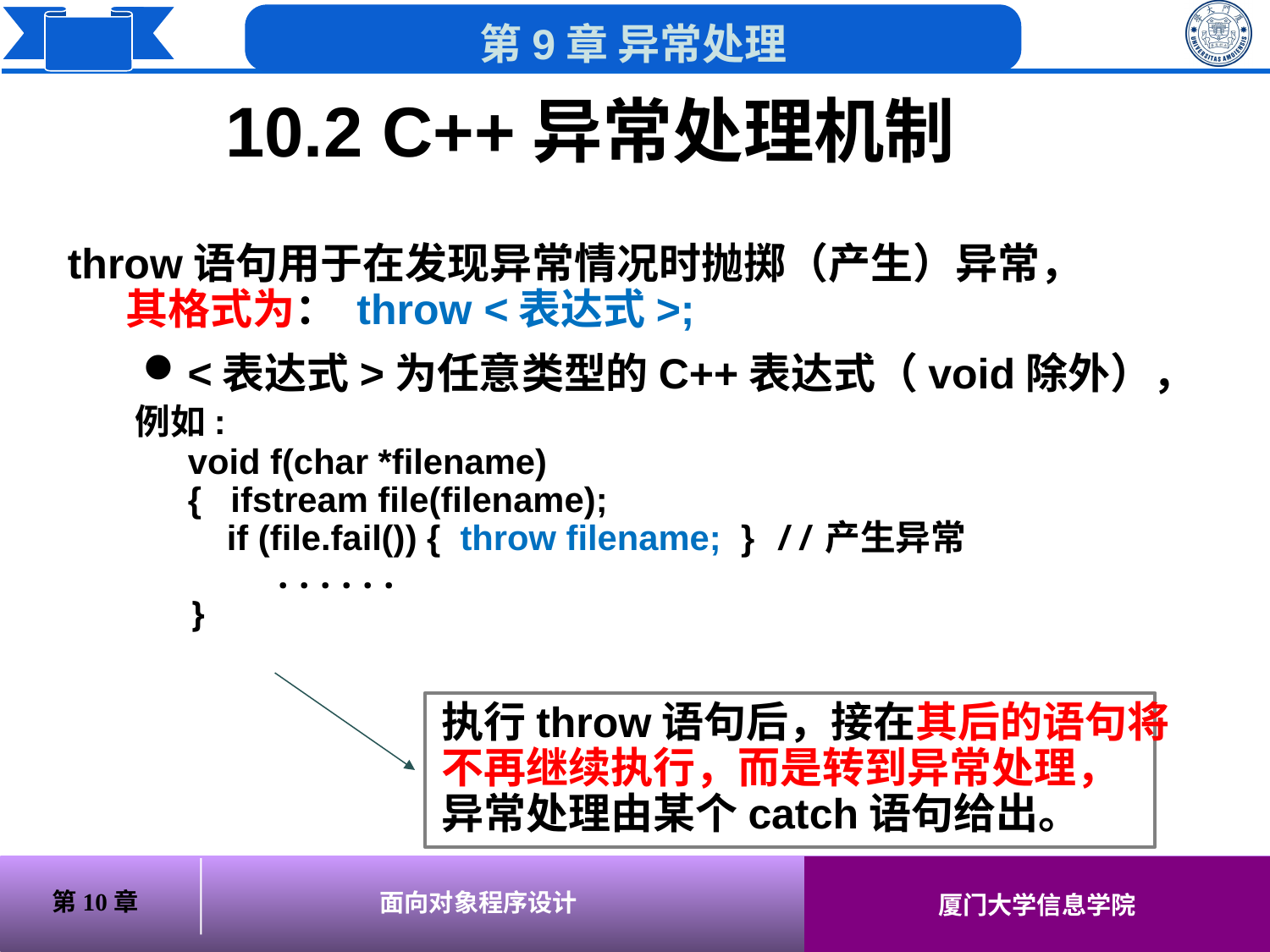

10.2 C++异常处理机制
throw语句用于在发现异常情况时抛掷（产生）异常，
     其格式为： throw <表达式>;

<表达式>为任意类型的C++表达式（void除外），
      例如:
void f(char *filename)
{   ifstream file(filename);
    if (file.fail()) {  throw filename;  }  //产生异常
    ......
}

执行throw语句后，接在其后的语句将
不再继续执行，而是转到异常处理，
异常处理由某个catch语句给出。
9